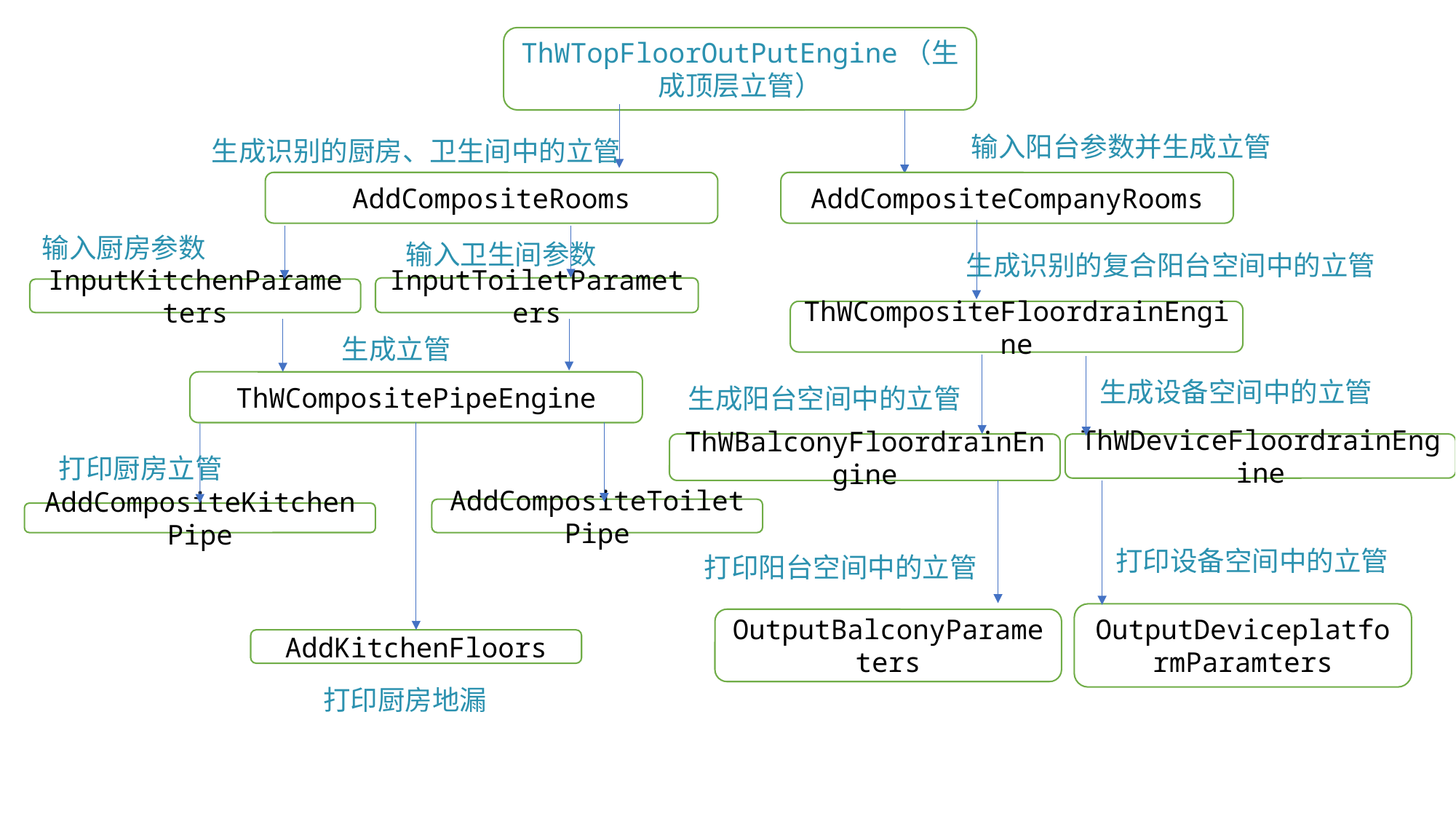

ThWTopFloorOutPutEngine（生成顶层立管）
输入阳台参数并生成立管
生成识别的厨房、卫生间中的立管
AddCompositeRooms
AddCompositeCompanyRooms
输入厨房参数
输入卫生间参数
生成识别的复合阳台空间中的立管
InputToiletParameters
InputKitchenParameters
ThWCompositeFloordrainEngine
生成立管
生成设备空间中的立管
ThWCompositePipeEngine
生成阳台空间中的立管
ThWBalconyFloordrainEngine
ThWDeviceFloordrainEngine
打印厨房立管
AddCompositeToiletPipe
AddCompositeKitchenPipe
打印设备空间中的立管
打印阳台空间中的立管
OutputDeviceplatformParamters
OutputBalconyParameters
AddKitchenFloors
打印厨房地漏